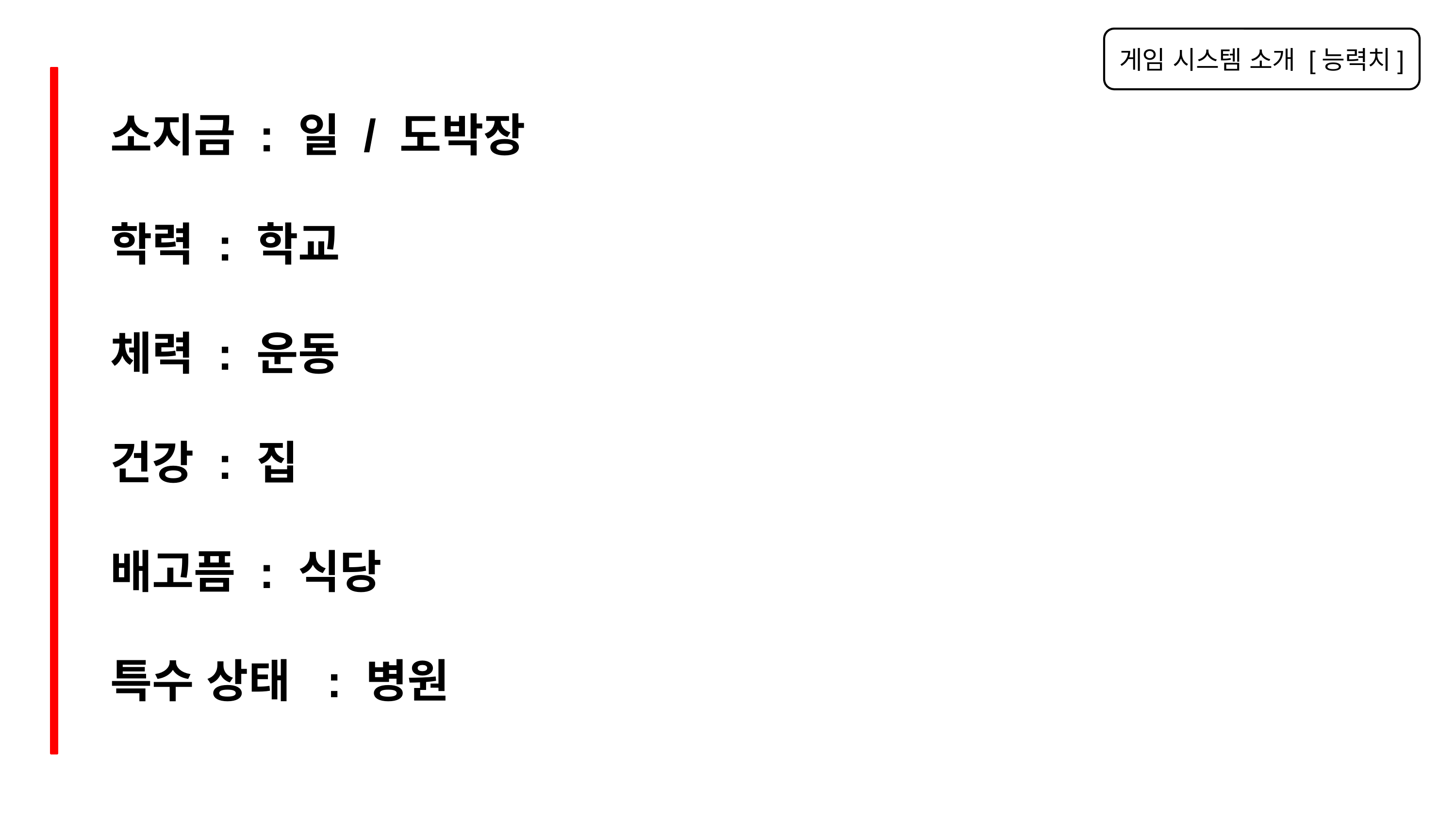

게임 시스템 소개 [능력치]

소지금 : 일 / 도박장

학력 : 학교

체력 : 운동

건강 : 집

배고픔 : 식당

특수 상태  : 병원